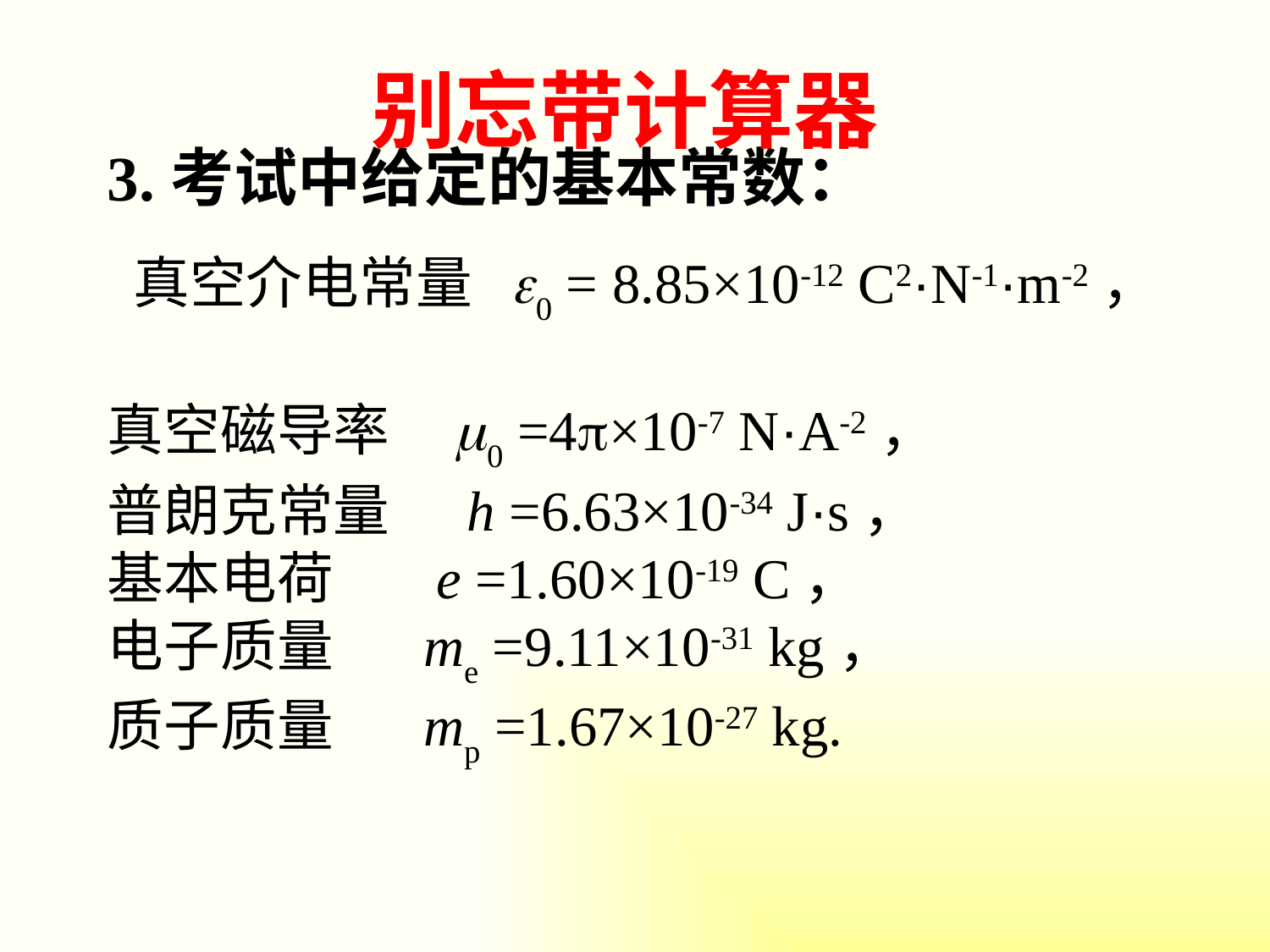

别忘带计算器
3.考试中给定的基本常数：

   真空介电常量  ε0 = 8.85×10-12 C2·N-1·m-2，
真空磁导率    μ0 =4π×10-7 N·A-2，
普朗克常量     h =6.63×10-34 J·s，
基本电荷       e =1.60×10-19 C，
电子质量      me =9.11×10-31 kg，
质子质量      mp =1.67×10-27 kg.